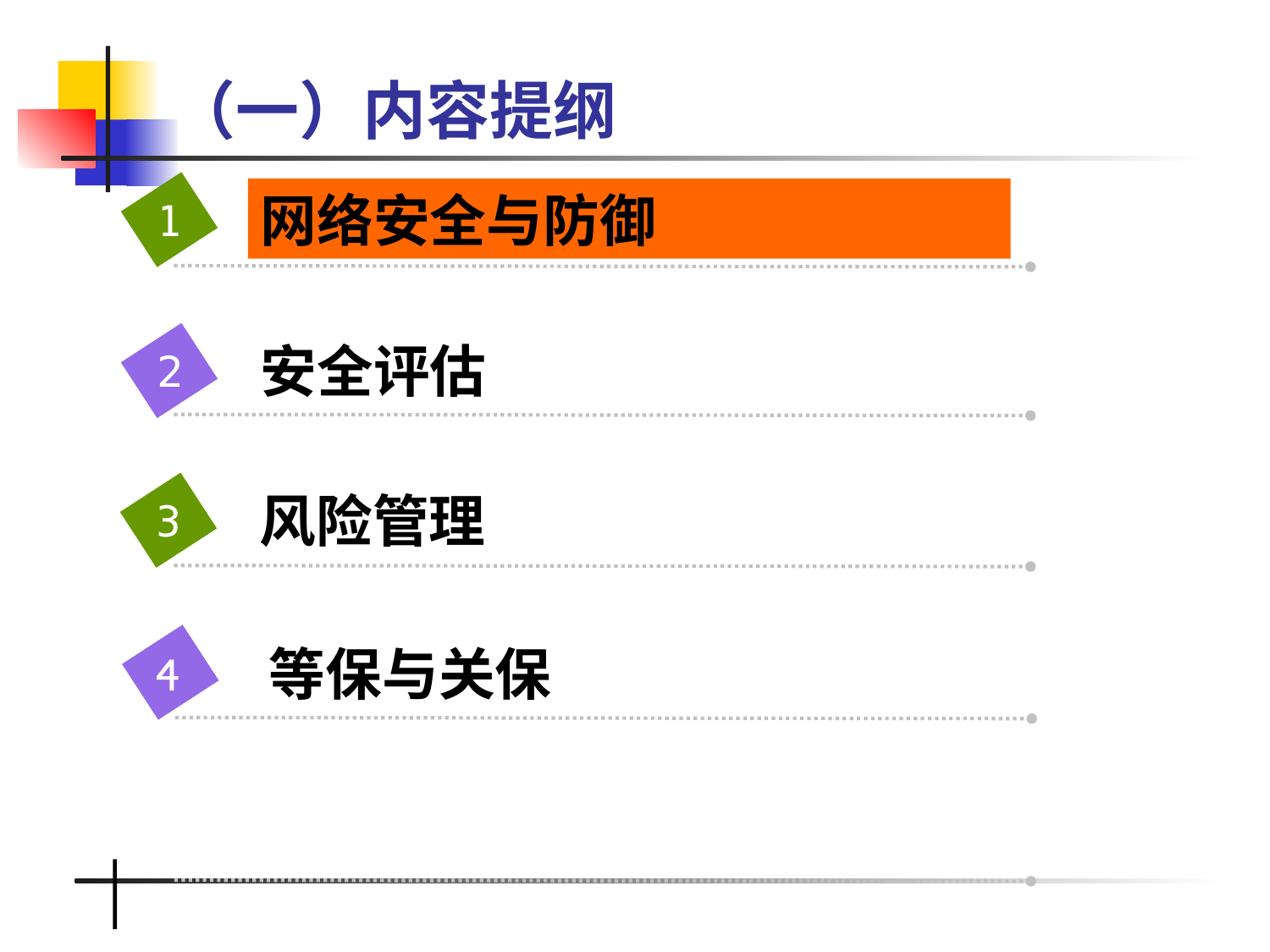

# （一）内容提纲

网络安全与防御

1

安全评估

2

4
风险管理

3

等保与关保

4

5